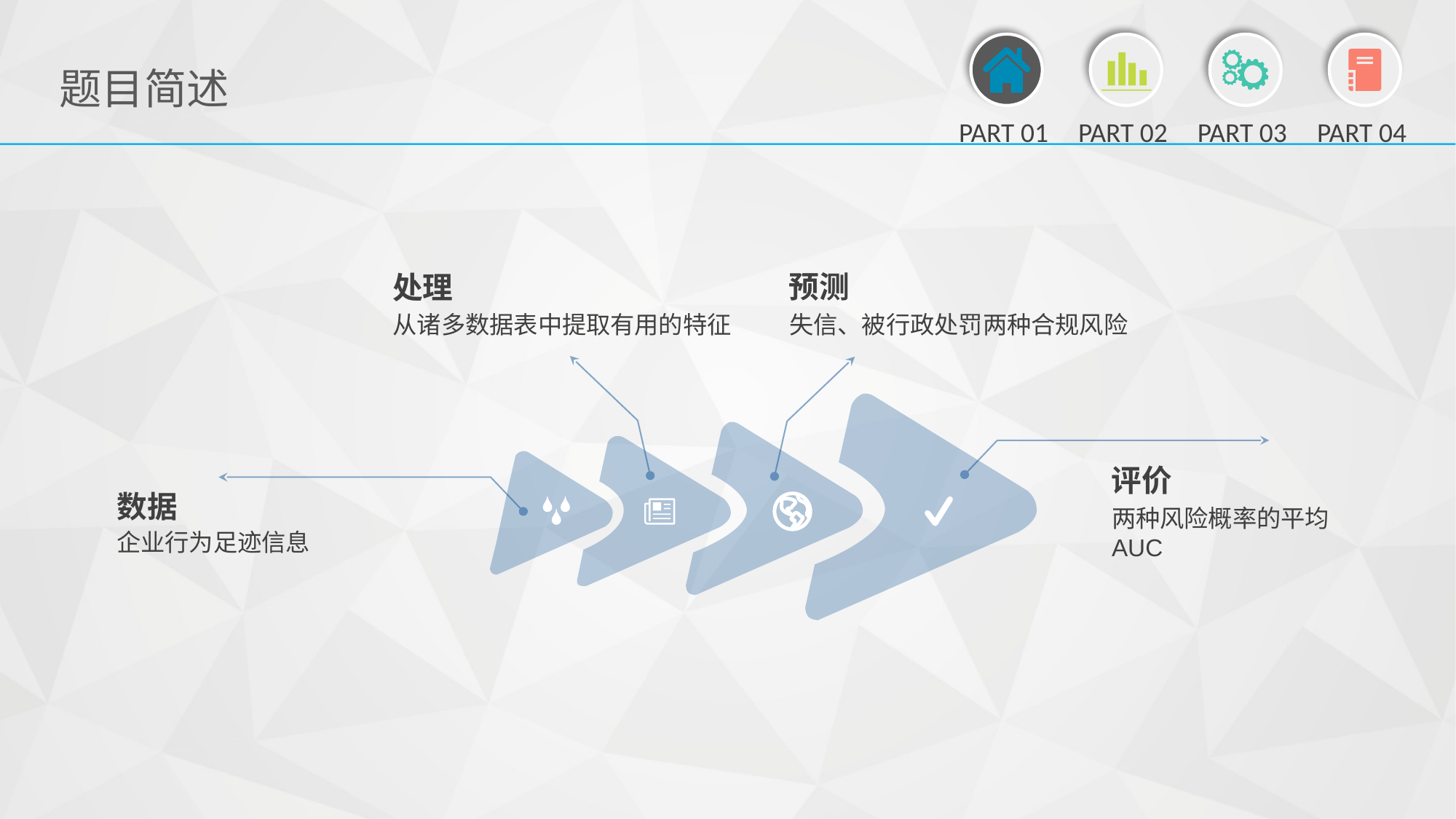

预测
失信、被行政处罚两种合规风险

处理
从诸多数据表中提取有用的特征

评价
两种风险概率的平均AUC

数据
企业行为足迹信息